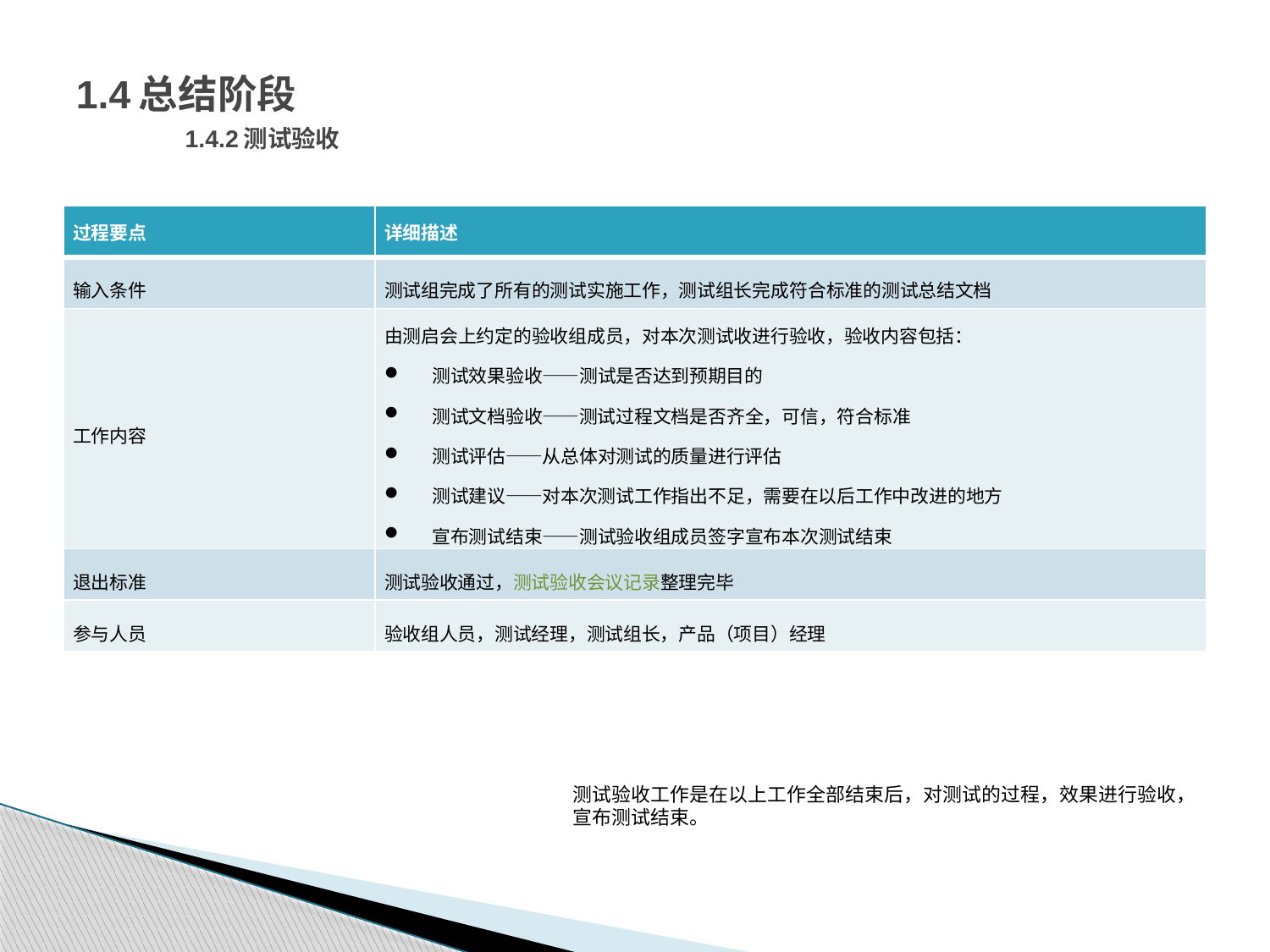

# 1.4总结阶段 1.4.2测试验收
| 过程要点 | 详细描述 |
| --- | --- |
| 输入条件 | 测试组完成了所有的测试实施工作，测试组长完成符合标准的测试总结文档 |
| 工作内容 | 由测启会上约定的验收组成员，对本次测试收进行验收，验收内容包括： 测试效果验收——测试是否达到预期目的 测试文档验收——测试过程文档是否齐全，可信，符合标准 测试评估——从总体对测试的质量进行评估 测试建议——对本次测试工作指出不足，需要在以后工作中改进的地方 宣布测试结束——测试验收组成员签字宣布本次测试结束 |
| 退出标准 | 测试验收通过，测试验收会议记录整理完毕 |
| 参与人员 | 验收组人员，测试经理，测试组长，产品（项目）经理 |
测试验收工作是在以上工作全部结束后，对测试的过程，效果进行验收，宣布测试结束。